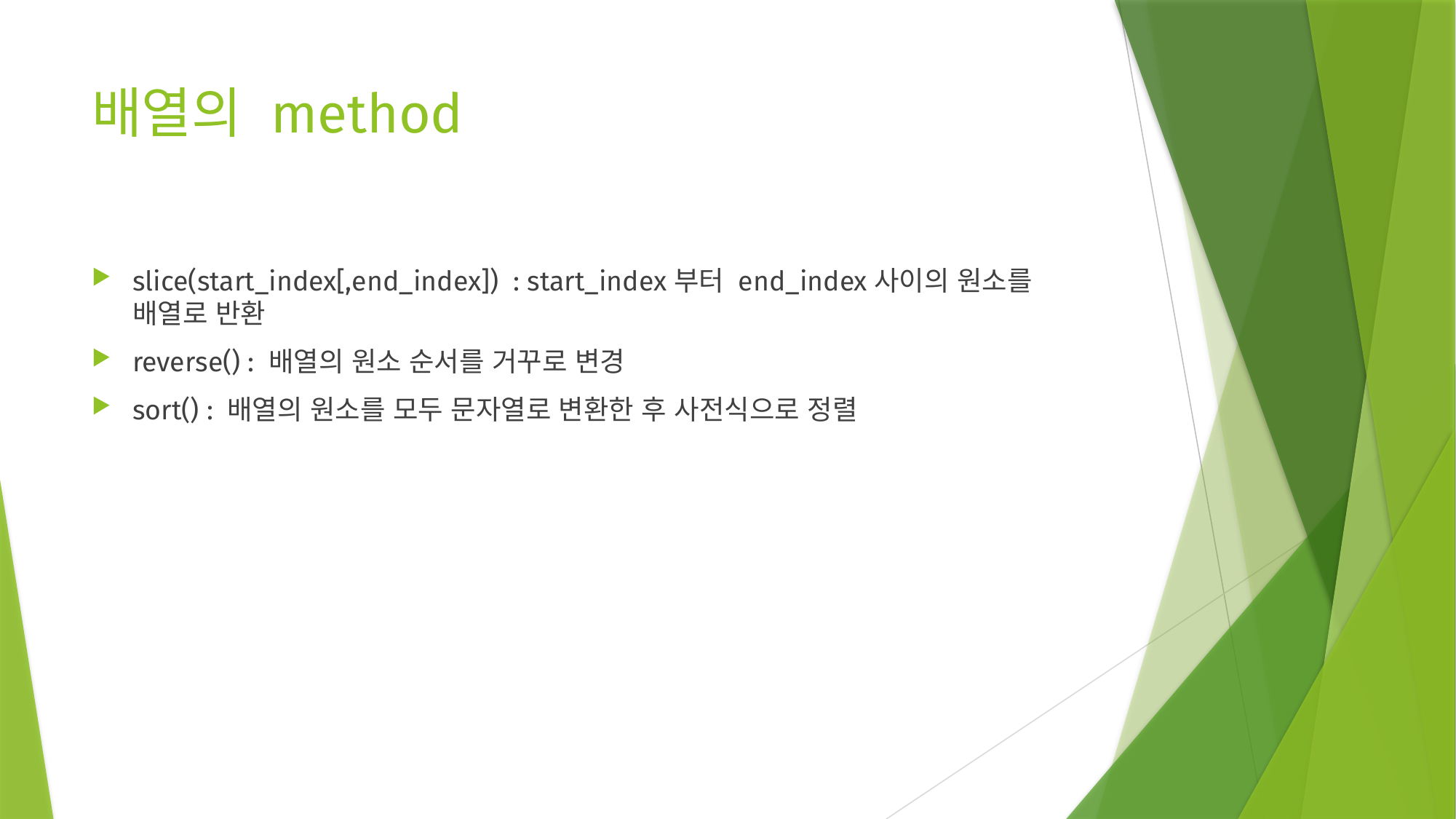

# 배열의 method
slice(start_index[,end_index])  : start_index부터 end_index사이의 원소를 배열로 반환
reverse() : 배열의 원소 순서를 거꾸로 변경
sort() : 배열의 원소를 모두 문자열로 변환한 후 사전식으로 정렬